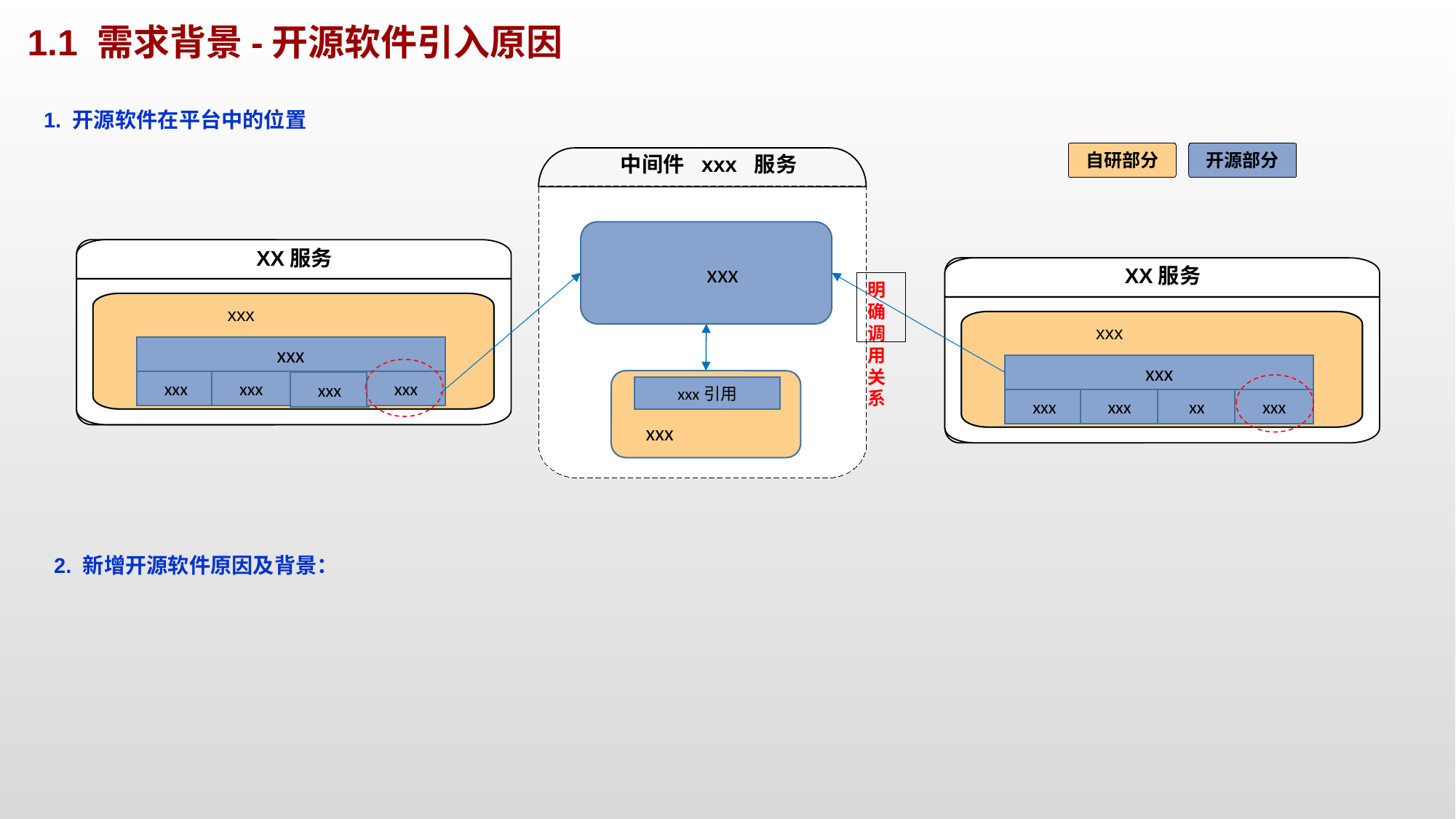

1.1 需求背景-开源软件引入原因
1. 开源软件在平台中的位置

自研部分
开源部分

中间件
xxx
服务

      xxx

XX服务

XX服务
明确调用关系

xxx

xxx
xxx

xxx

xxx
xxx
xxx
xxx

xxx引用
xxx
xxx
xx
xxx
xxx
2. 新增开源软件原因及背景：